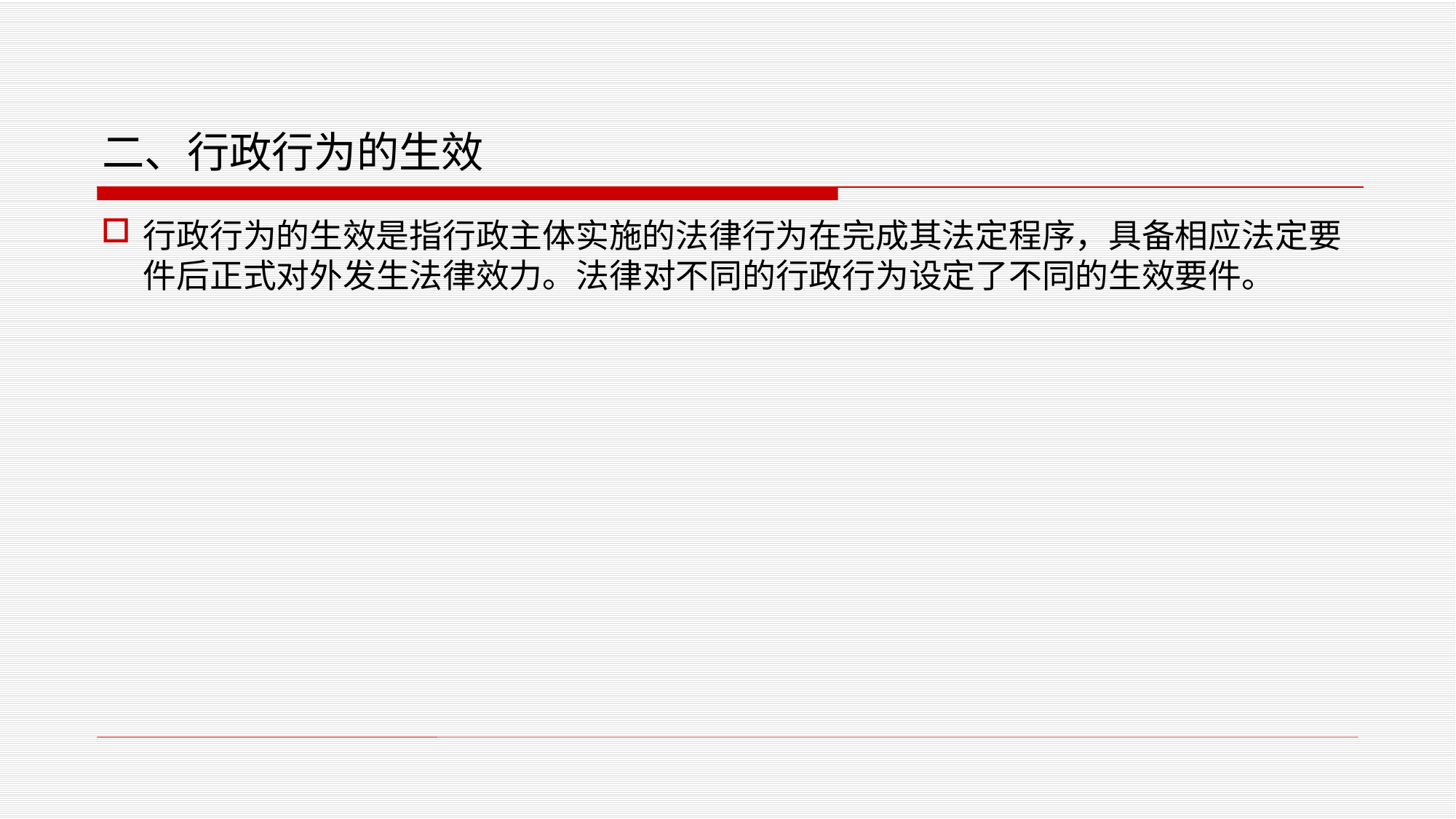

# 二、行政行为的生效
行政行为的生效是指行政主体实施的法律行为在完成其法定程序，具备相应法定要件后正式对外发生法律效力。法律对不同的行政行为设定了不同的生效要件。